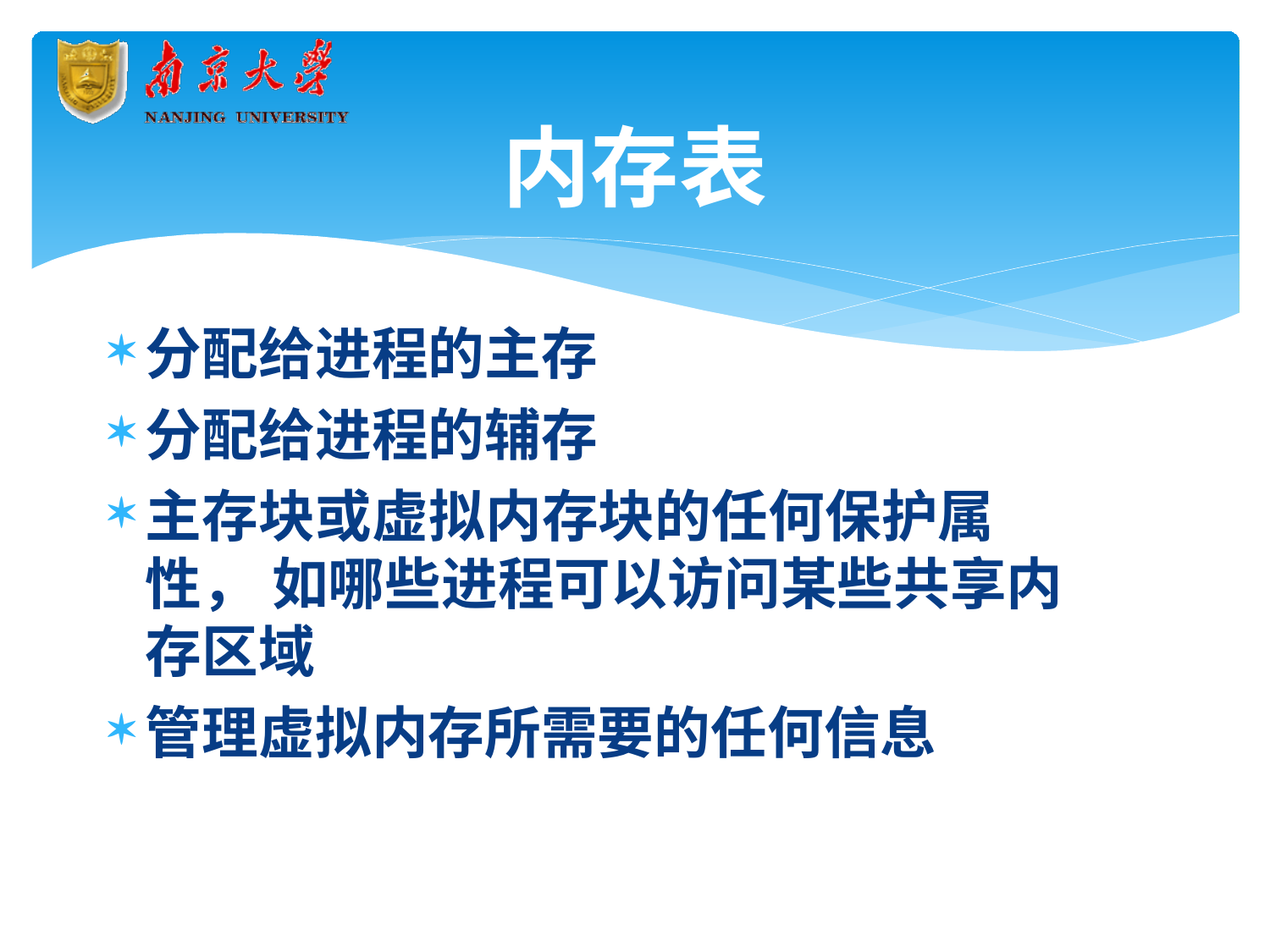

# 内存表
分配给进程的主存
分配给进程的辅存
主存块或虚拟内存块的任何保护属性， 如哪些进程可以访问某些共享内存区域
管理虚拟内存所需要的任何信息